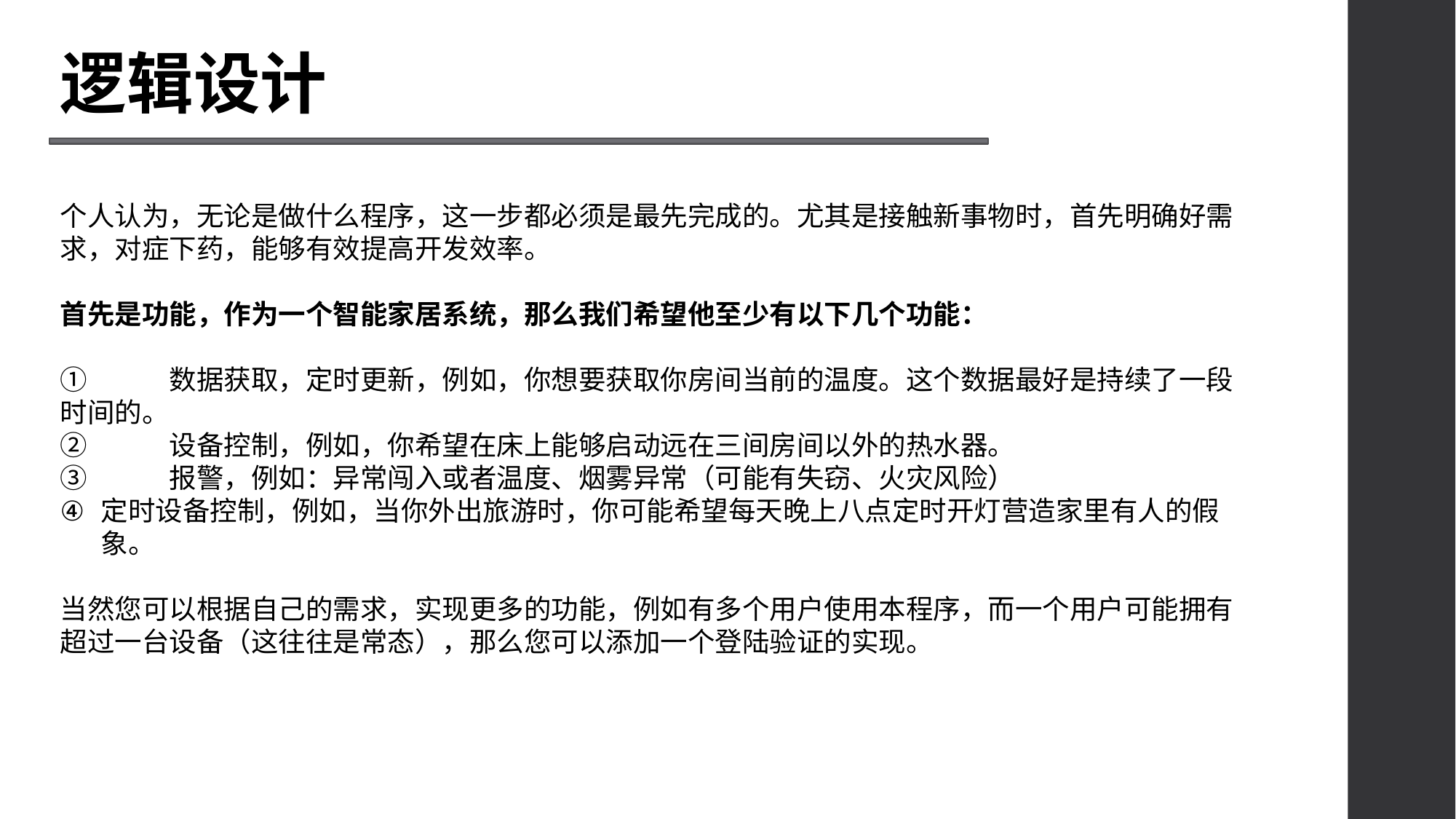

逻辑设计

个人认为，无论是做什么程序，这一步都必须是最先完成的。尤其是接触新事物时，首先明确好需求，对症下药，能够有效提高开发效率。

首先是功能，作为一个智能家居系统，那么我们希望他至少有以下几个功能：

①	数据获取，定时更新，例如，你想要获取你房间当前的温度。这个数据最好是持续了一段时间的。
②	设备控制，例如，你希望在床上能够启动远在三间房间以外的热水器。
③	报警，例如：异常闯入或者温度、烟雾异常（可能有失窃、火灾风险）
定时设备控制，例如，当你外出旅游时，你可能希望每天晚上八点定时开灯营造家里有人的假象。

当然您可以根据自己的需求，实现更多的功能，例如有多个用户使用本程序，而一个用户可能拥有超过一台设备（这往往是常态），那么您可以添加一个登陆验证的实现。